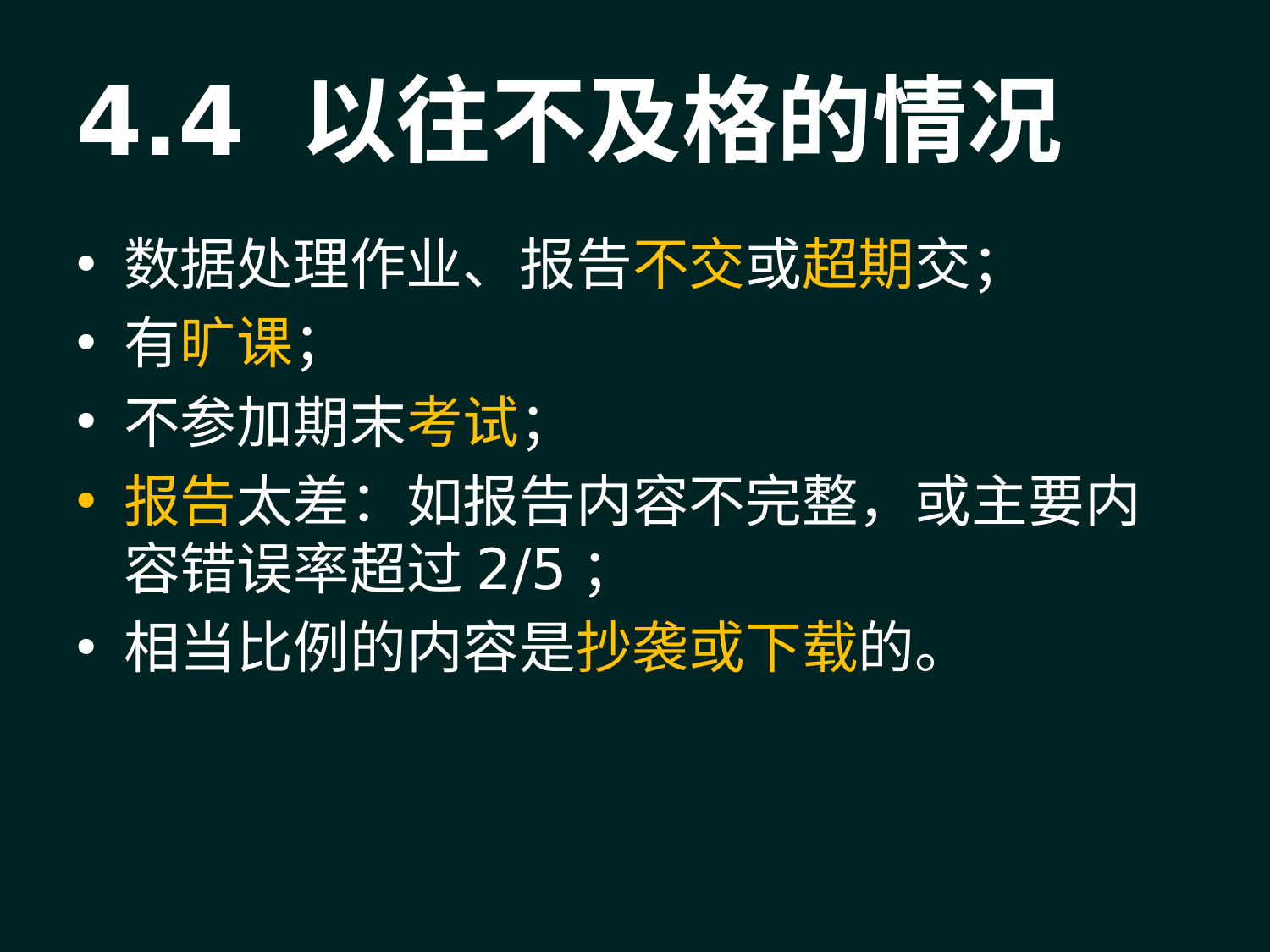

4.4 以往不及格的情况
数据处理作业、报告不交或超期交；
有旷课；
不参加期末考试；
报告太差：如报告内容不完整，或主要内容错误率超过2/5；
相当比例的内容是抄袭或下载的。